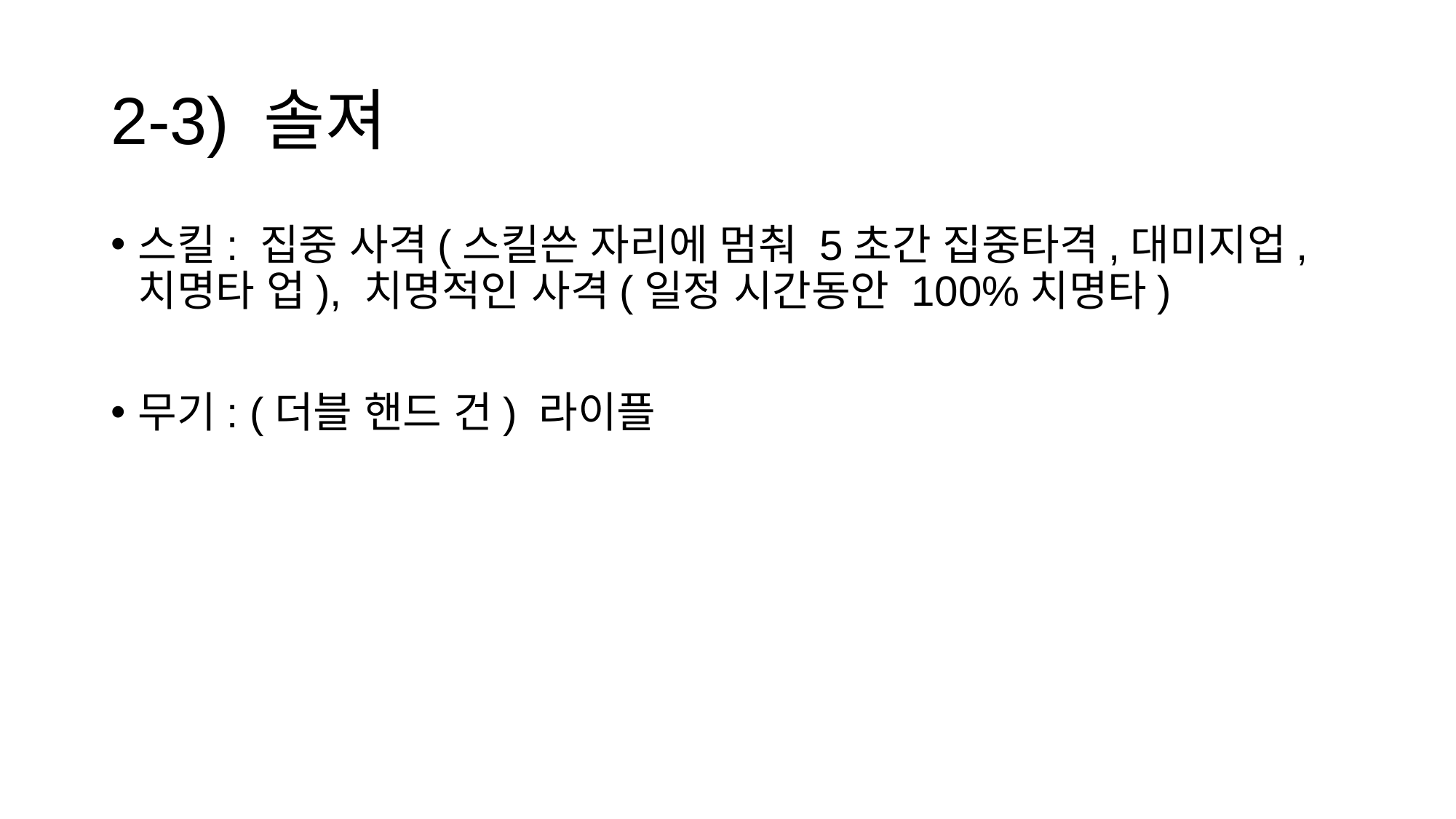

# 2-3) 솔져
스킬: 집중 사격(스킬쓴 자리에 멈춰 5초간 집중타격,대미지업, 치명타 업), 치명적인 사격(일정 시간동안 100%치명타)

무기: (더블 핸드 건) 라이플